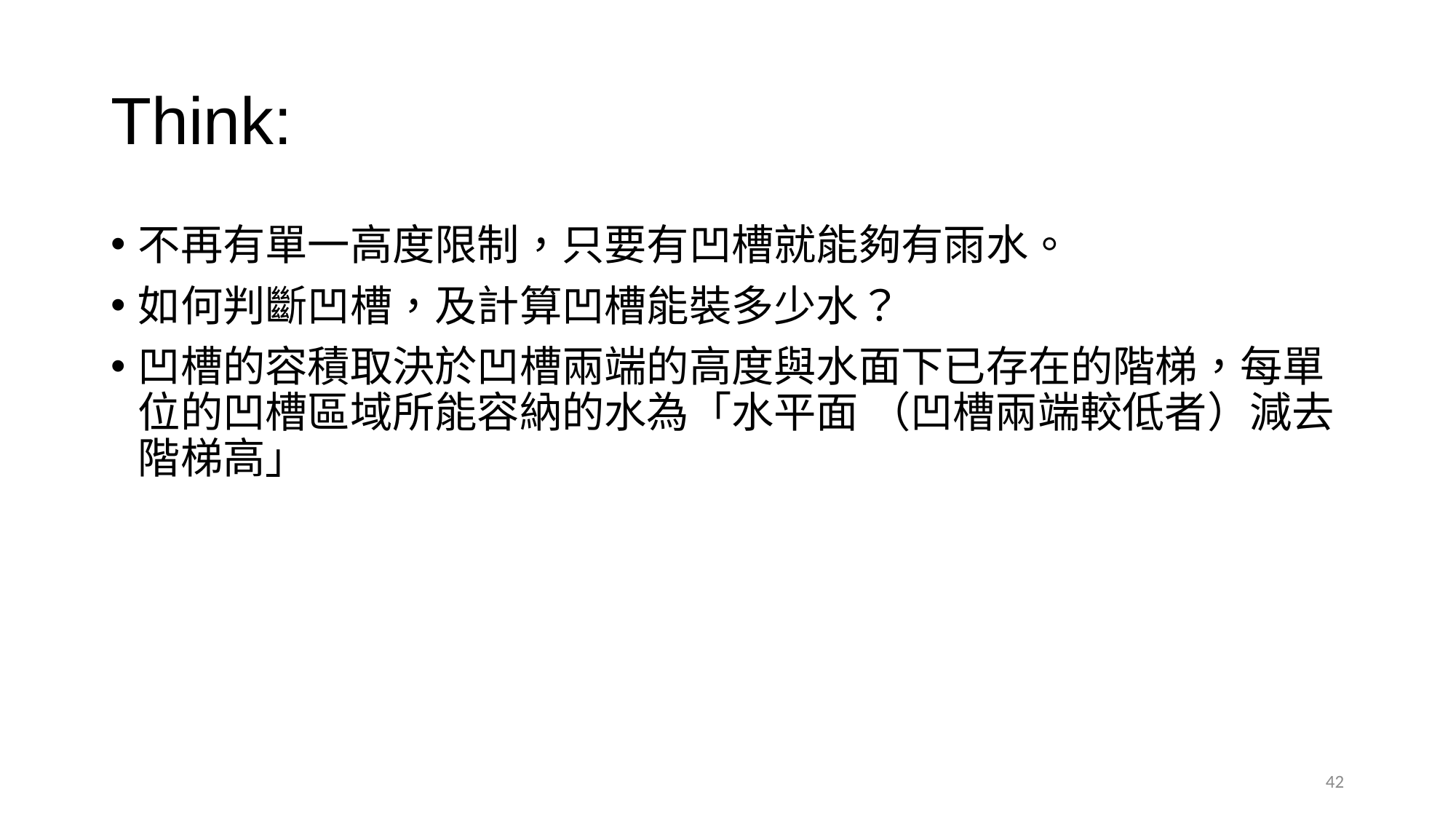

# Think:
不再有單一高度限制，只要有凹槽就能夠有雨水。
如何判斷凹槽，及計算凹槽能裝多少水？
凹槽的容積取決於凹槽兩端的高度與水面下已存在的階梯，每單位的凹槽區域所能容納的水為「水平面 （凹槽兩端較低者）減去階梯高」
42